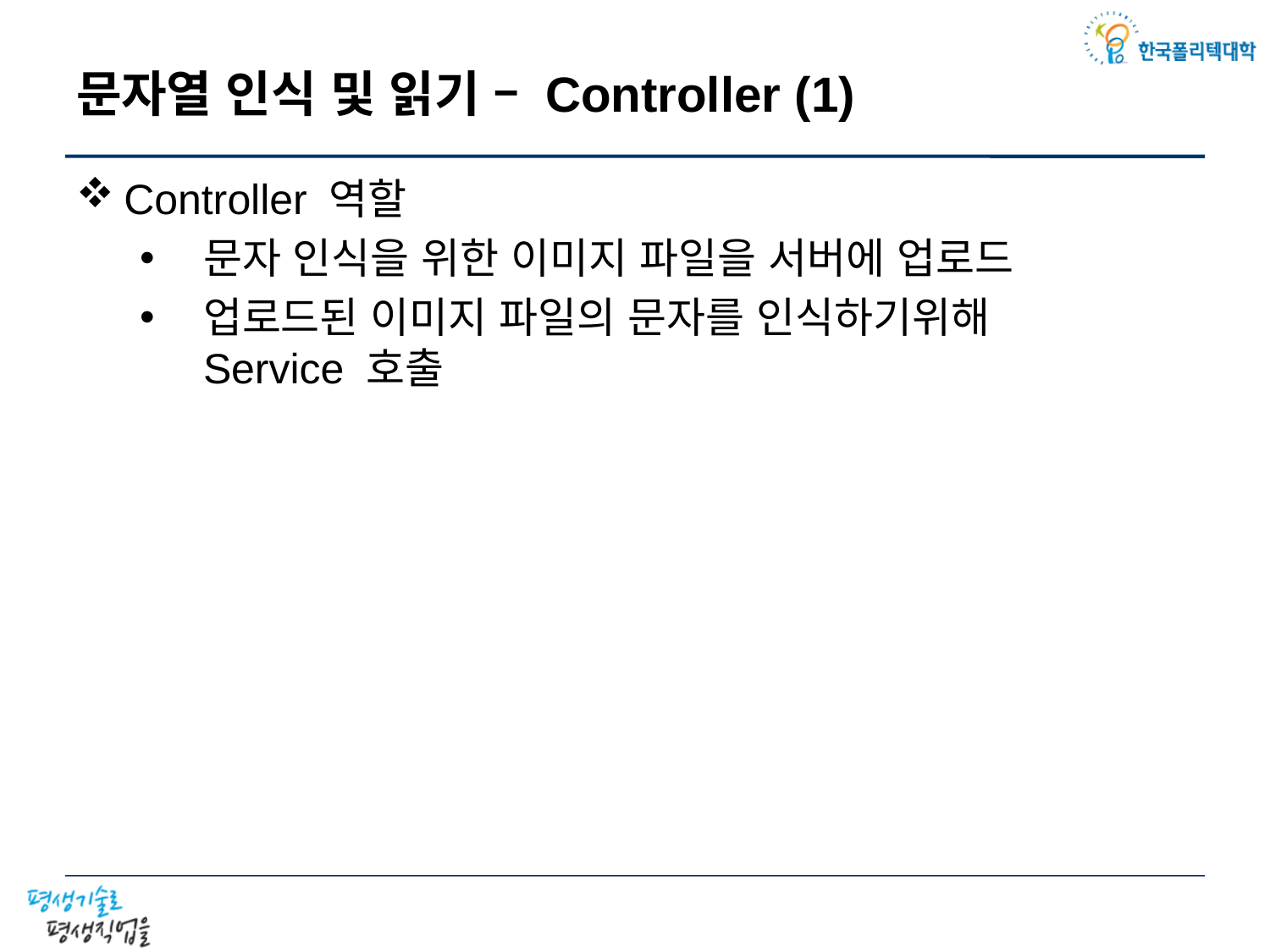

# 문자열 인식 및 읽기 – Controller (1)
Controller 역할
문자 인식을 위한 이미지 파일을 서버에 업로드
업로드된 이미지 파일의 문자를 인식하기위해
Service 호출